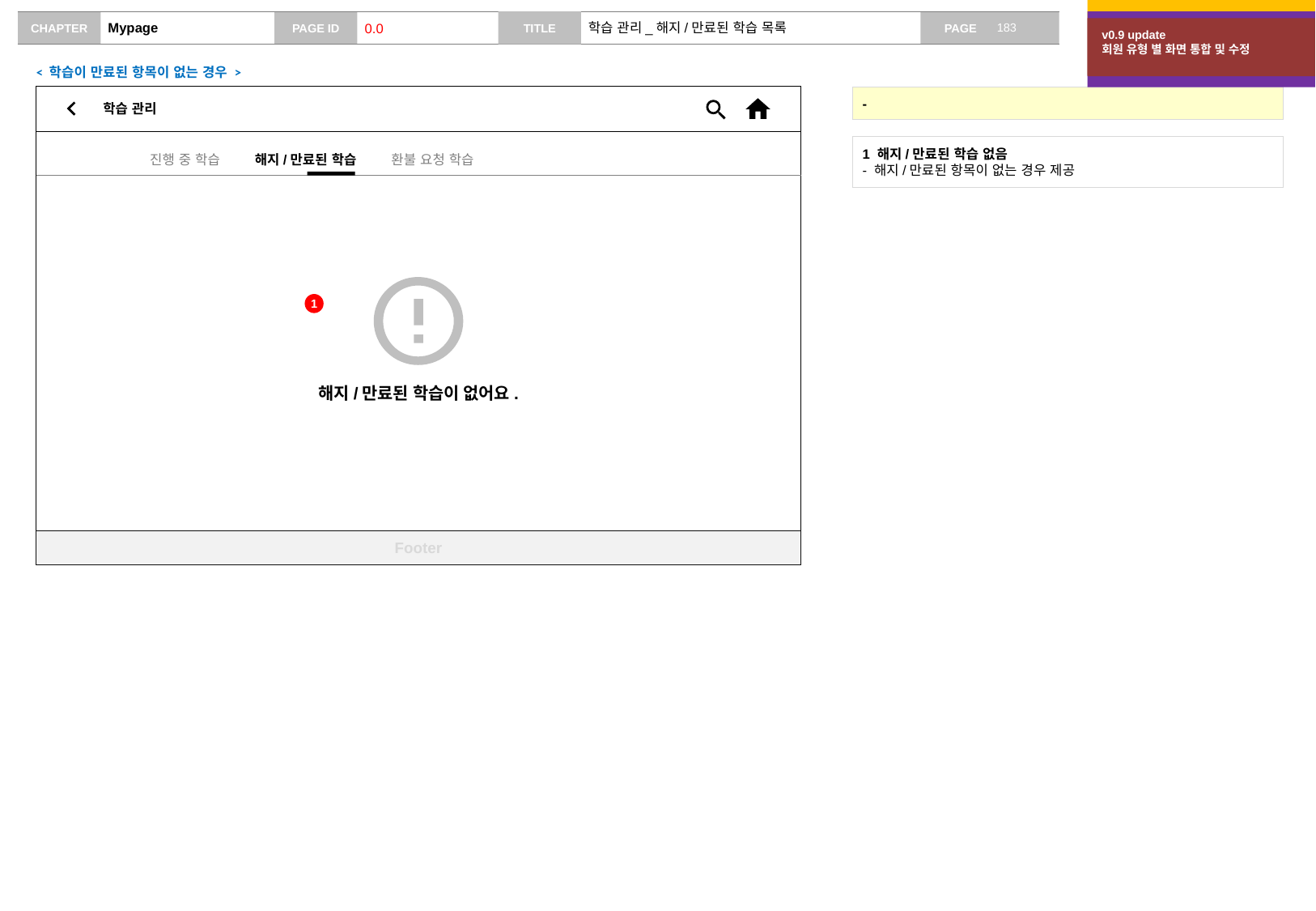

v0.4 update
no data case 추가
v0.6 update
구독 -> 학습
No data case 안내 문구 수정
# Mypage
0.0
학습 관리_해지/만료된 학습 목록
v0.9 update
회원 유형 별 화면 통합 및 수정

< 학습이 만료된 항목이 없는 경우 >
학습 관리

-

1 해지/만료된 학습 없음
- 해지/만료된 항목이 없는 경우 제공
진행 중 학습         해지/만료된 학습         환불 요청 학습

1
해지/만료된 학습이 없어요.
Footer